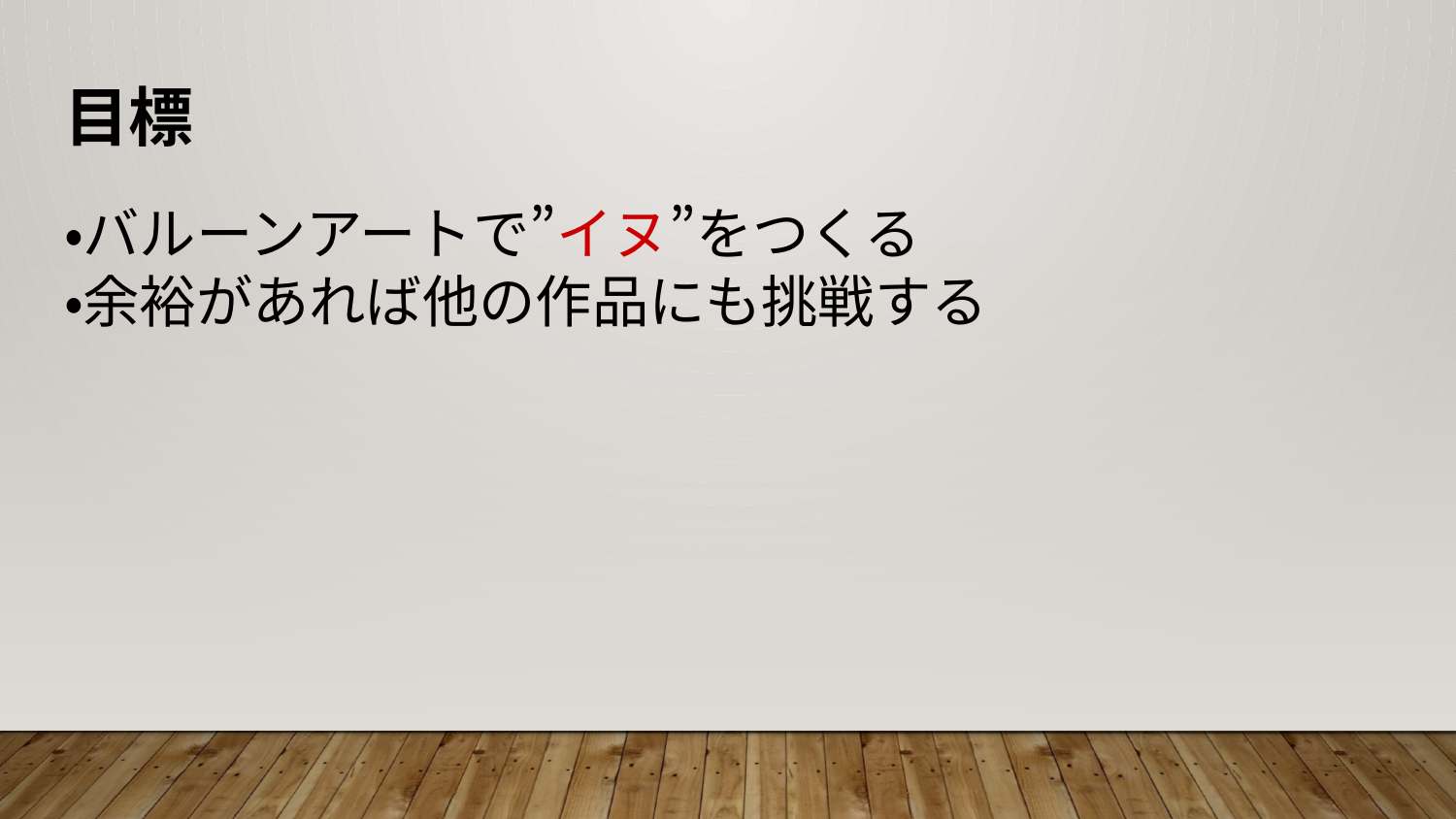

# 目標
・バルーンアートで”イヌ”をつくる
・余裕があれば他の作品にも挑戦する